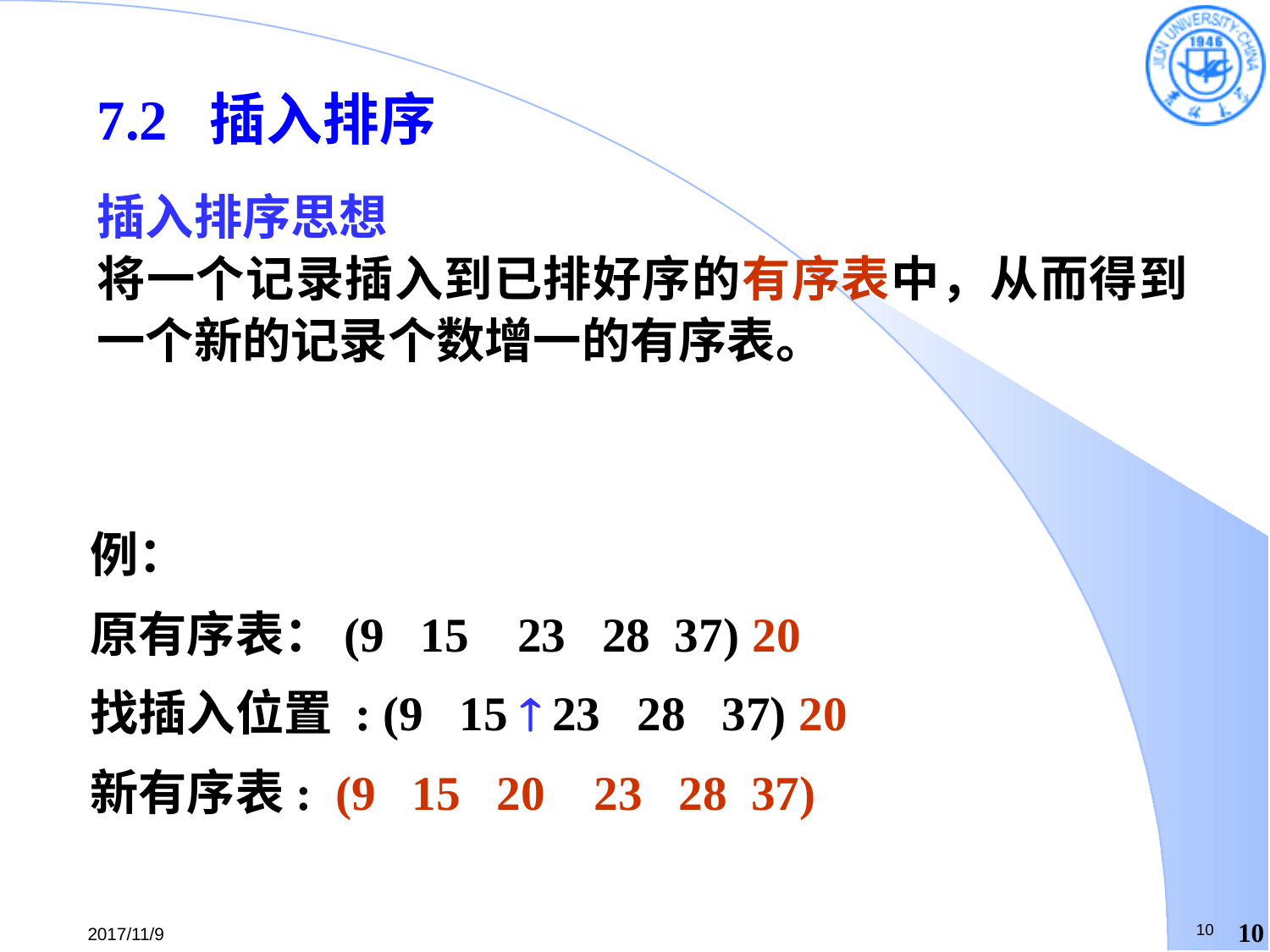

7.2  插入排序
插入排序思想
将一个记录插入到已排好序的有序表中，从而得到一个新的记录个数增一的有序表。
例：
原有序表：(9   15    23   28  37) 20
找插入位置 : (9   15 ↑ 23   28   37) 20
新有序表:  (9   15   20    23   28  37)
10